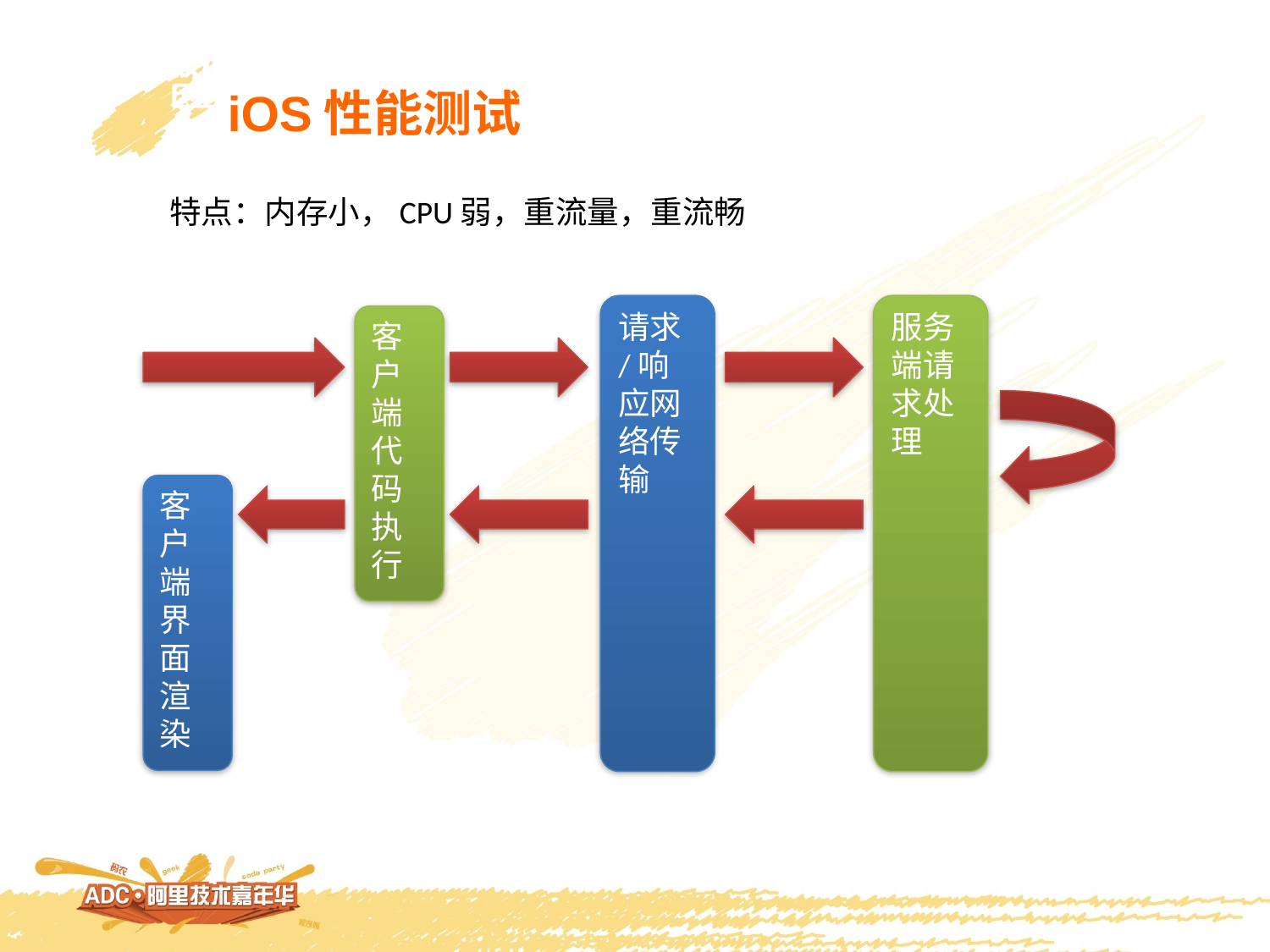

iOS性能测试
特点：内存小，CPU弱，重流量，重流畅
请求/响应网络传输
服务端请求处理
客户端代码执行

客户端界面渲染